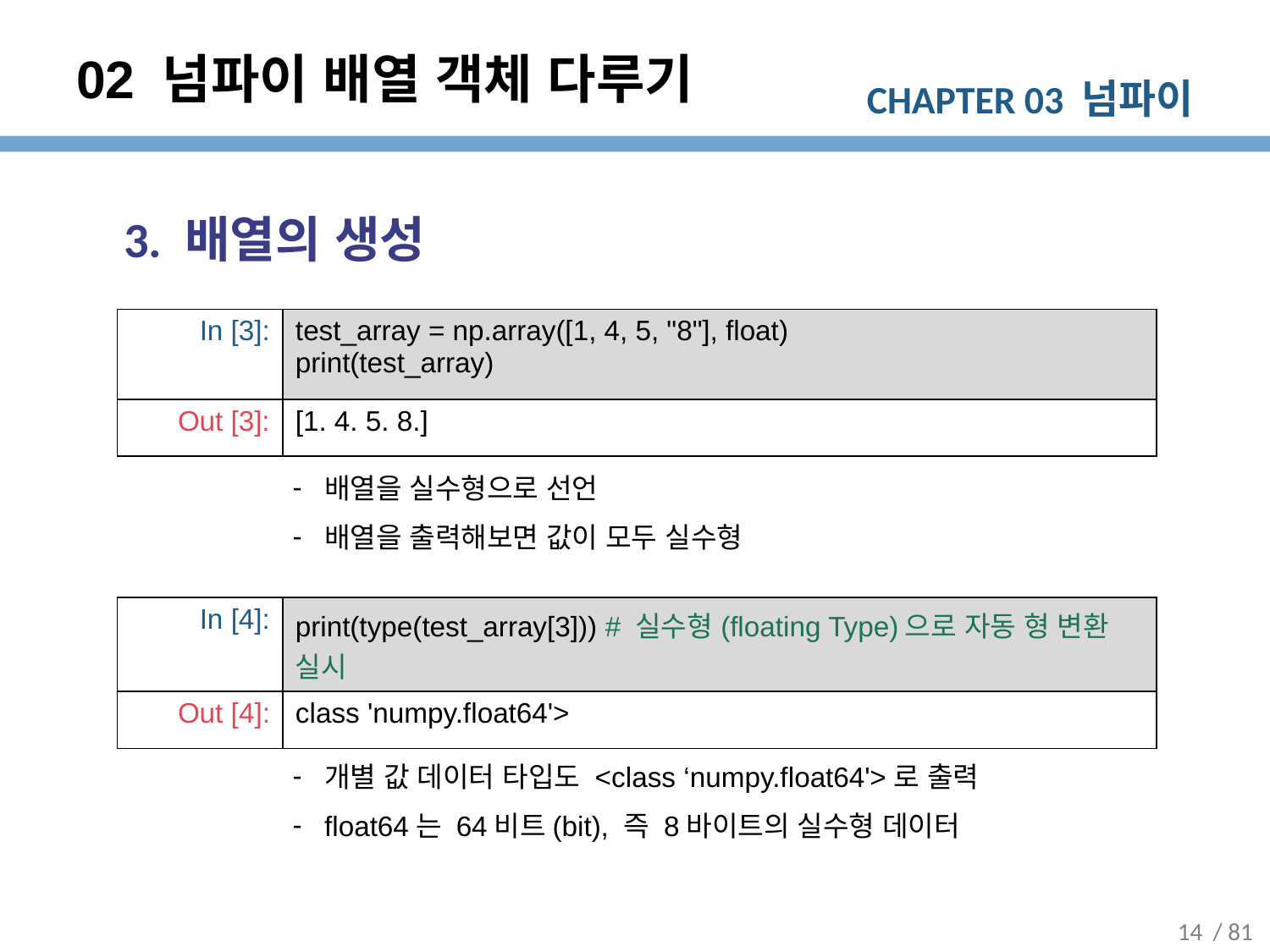

# 02 넘파이 배열 객체 다루기
3. 배열의 생성
| In [3]: | test\_array = np.array([1, 4, 5, "8"], float) print(test\_array) |
| --- | --- |
| Out [3]: | [1. 4. 5. 8.] |
배열을 실수형으로 선언
배열을 출력해보면 값이 모두 실수형
| In [4]: | print(type(test\_array[3])) # 실수형(floating Type)으로 자동 형 변환 실시 |
| --- | --- |
| Out [4]: | class 'numpy.float64'> |
개별 값 데이터 타입도 <class ‘numpy.float64'>로 출력
float64는 64비트(bit), 즉 8바이트의 실수형 데이터